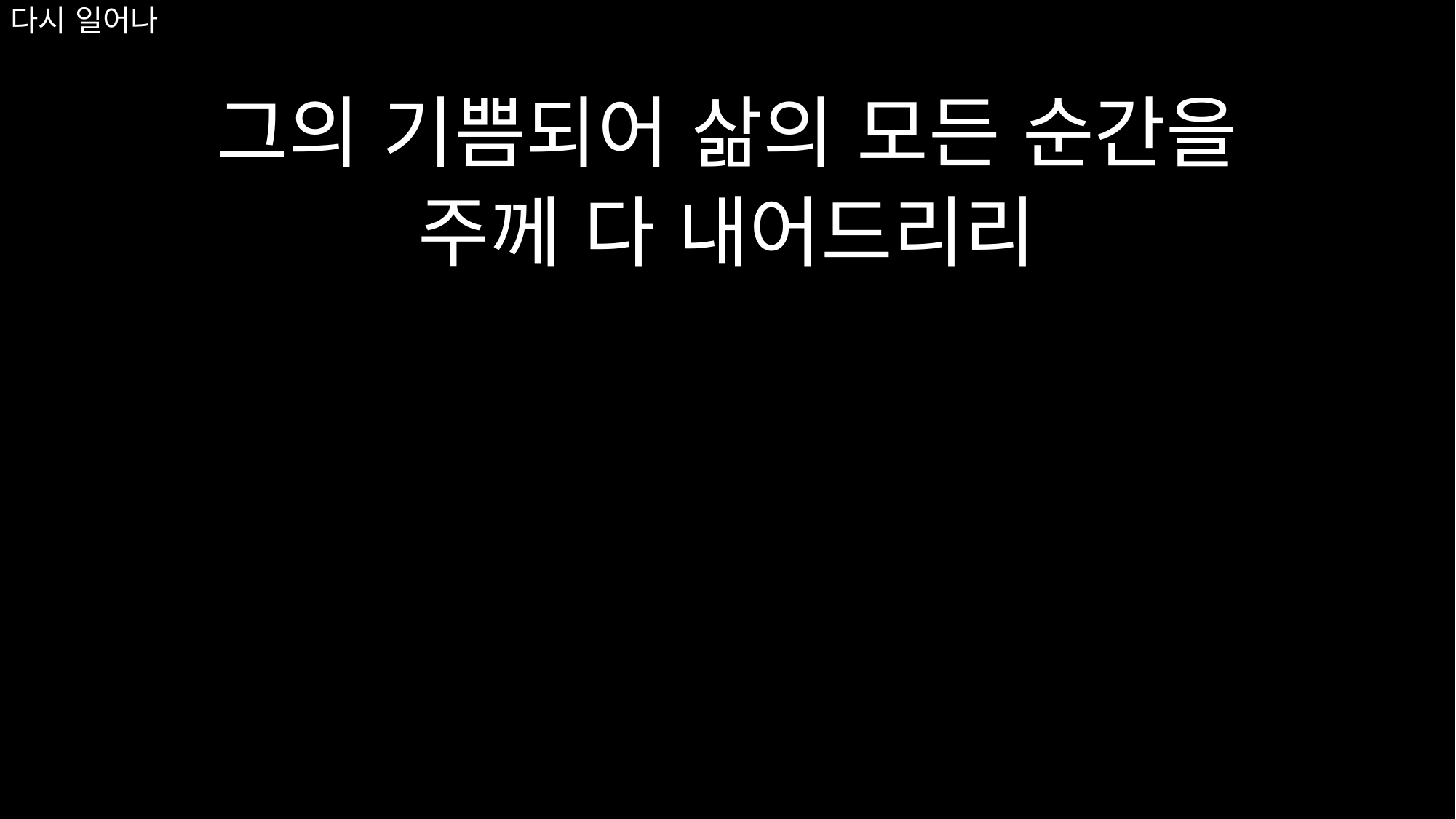

# 다시 일어나
그의 기쁨되어 삶의 모든 순간을
주께 다 내어드리리